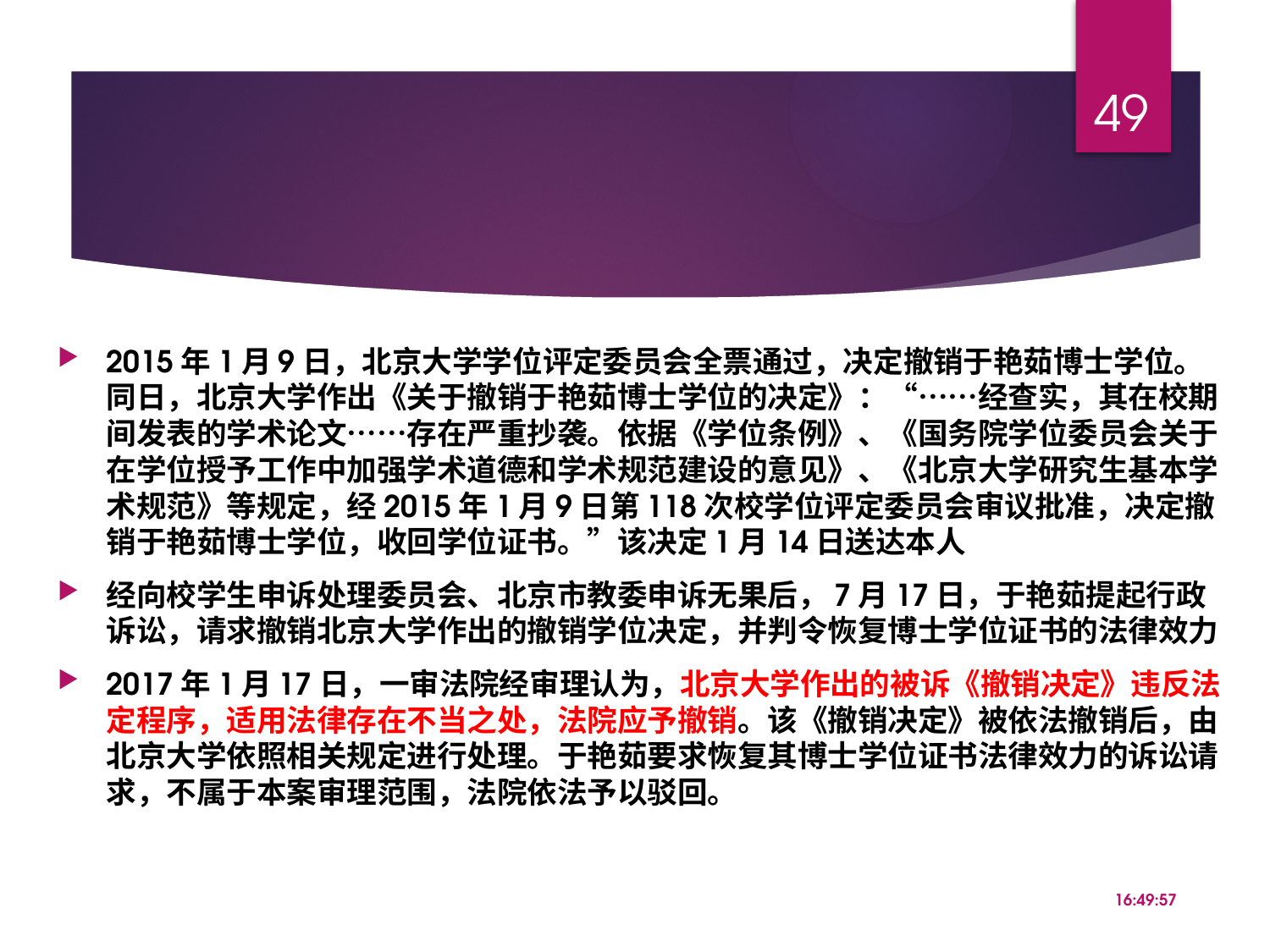

49
#
2015年1月9日，北京大学学位评定委员会全票通过，决定撤销于艳茹博士学位。同日，北京大学作出《关于撤销于艳茹博士学位的决定》：“……经查实，其在校期间发表的学术论文……存在严重抄袭。依据《学位条例》、《国务院学位委员会关于在学位授予工作中加强学术道德和学术规范建设的意见》、《北京大学研究生基本学术规范》等规定，经2015年1月9日第118次校学位评定委员会审议批准，决定撤销于艳茹博士学位，收回学位证书。”该决定1月14日送达本人
经向校学生申诉处理委员会、北京市教委申诉无果后，7月17日，于艳茹提起行政诉讼，请求撤销北京大学作出的撤销学位决定，并判令恢复博士学位证书的法律效力
2017年1月17日，一审法院经审理认为，北京大学作出的被诉《撤销决定》违反法定程序，适用法律存在不当之处，法院应予撤销。该《撤销决定》被依法撤销后，由北京大学依照相关规定进行处理。于艳茹要求恢复其博士学位证书法律效力的诉讼请求，不属于本案审理范围，法院依法予以驳回。

16:49:57